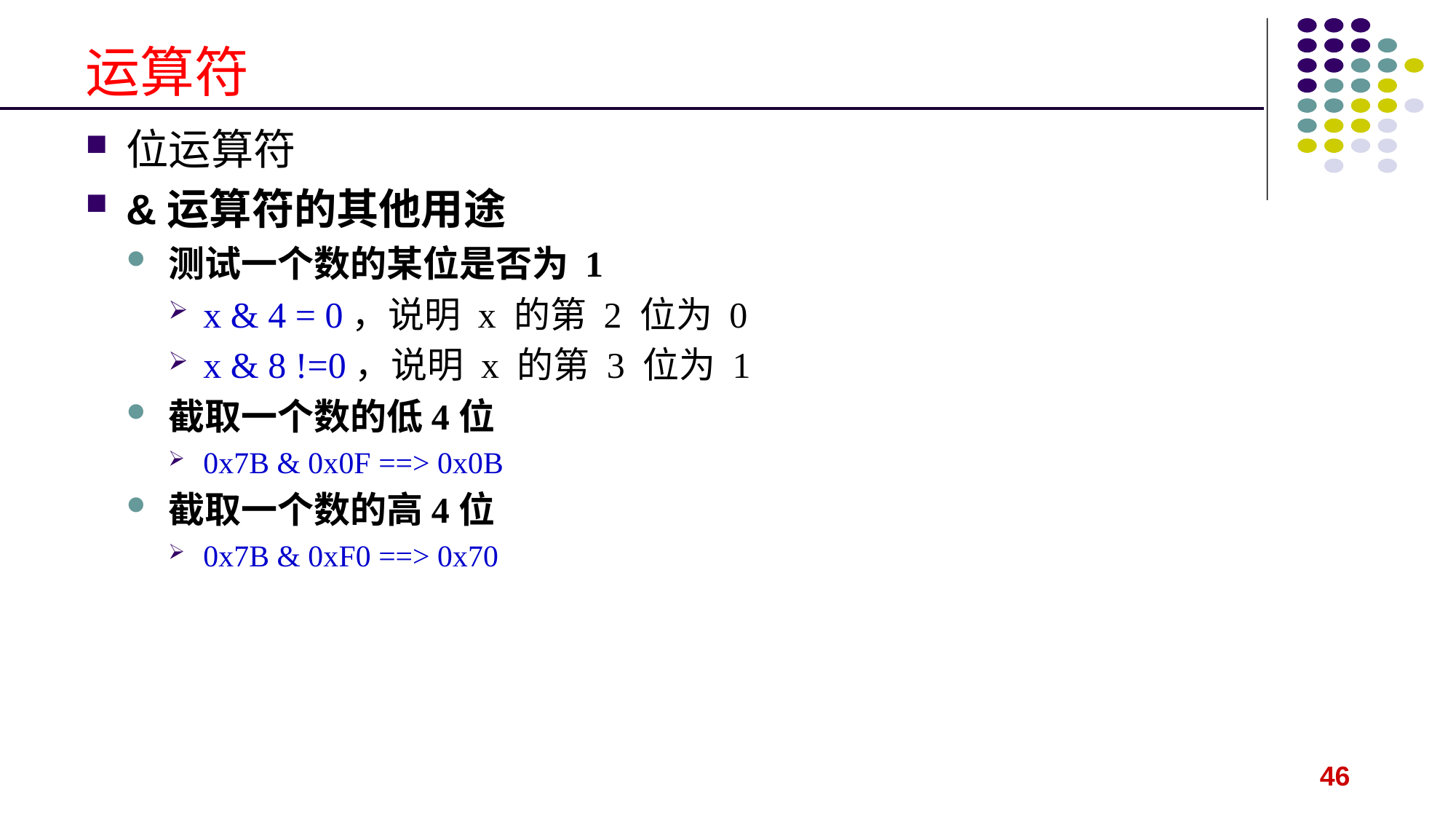

# 运算符
位运算符
&运算符的其他用途
测试一个数的某位是否为 1
x & 4 = 0，说明 x 的第 2 位为 0
x & 8 !=0，说明 x 的第 3 位为 1
截取一个数的低4位
0x7B & 0x0F ==> 0x0B
截取一个数的高4位
0x7B & 0xF0 ==> 0x70